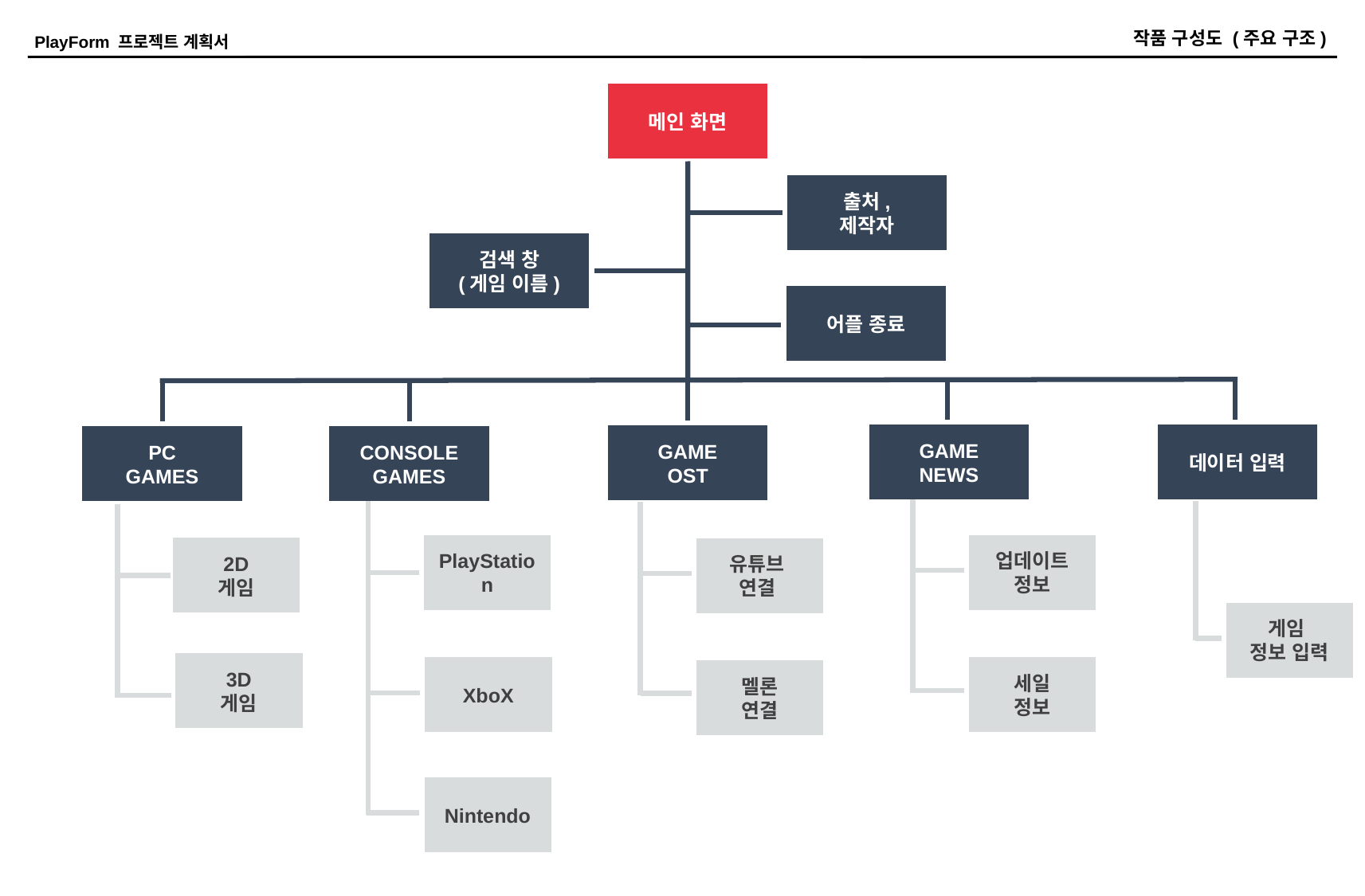

작품 구성도 (주요 구조)
PlayForm 프로젝트 계획서
메인 화면
출처,
제작자
검색 창
(게임 이름)
어플 종료
GAME
NEWS
데이터 입력
GAME
OST
PC
GAMES
CONSOLE
GAMES
PlayStation
업데이트
정보
2D
게임
유튜브
연결
게임
정보 입력
3D
게임
XboX
세일
정보
멜론
연결
Nintendo